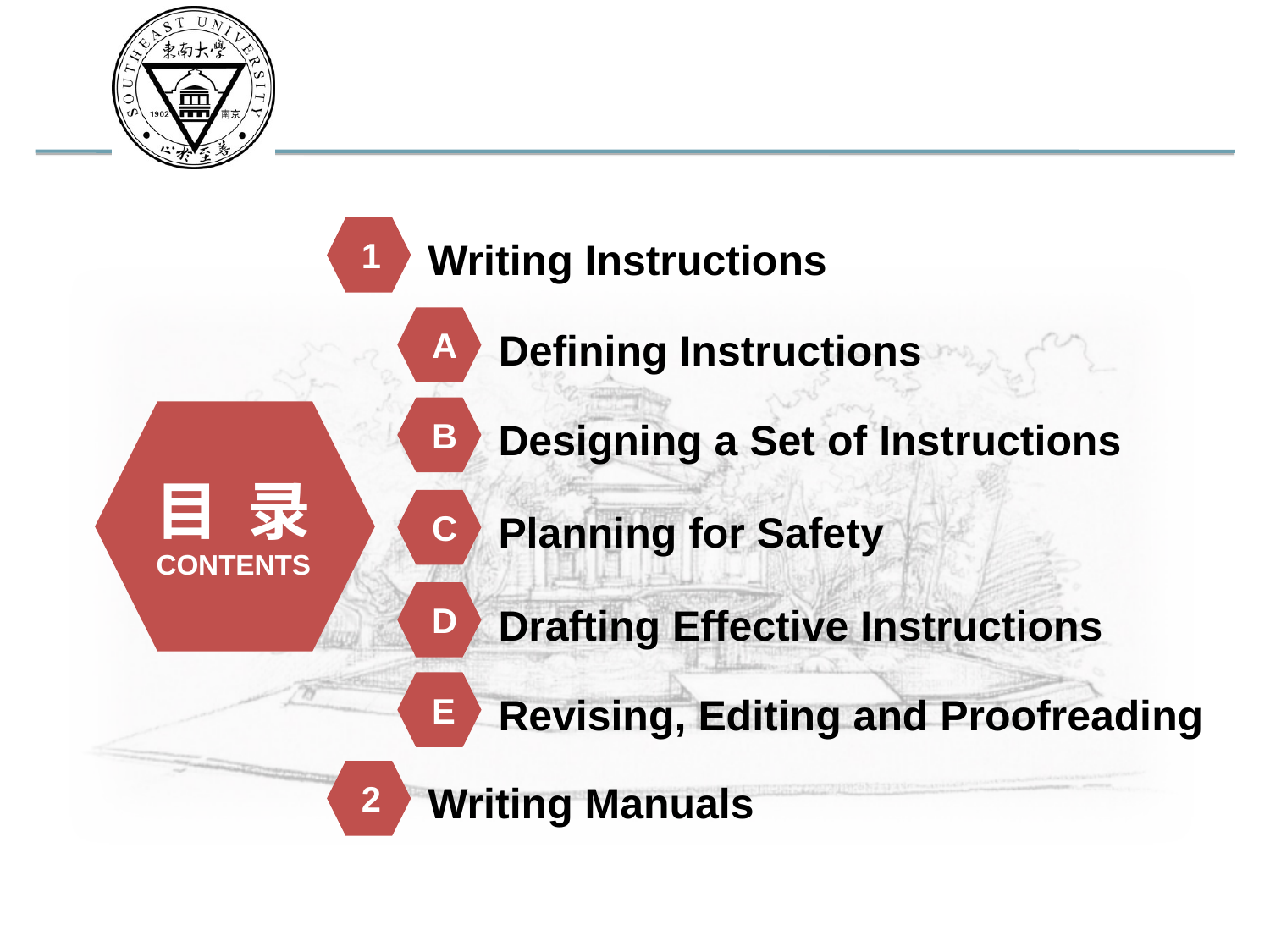

1
Writing Instructions

A
Defining Instructions

B

目  录
CONTENTS
Designing a Set of Instructions

C
Planning for Safety

D
Drafting Effective Instructions

E
Revising, Editing and Proofreading

2
Writing Manuals